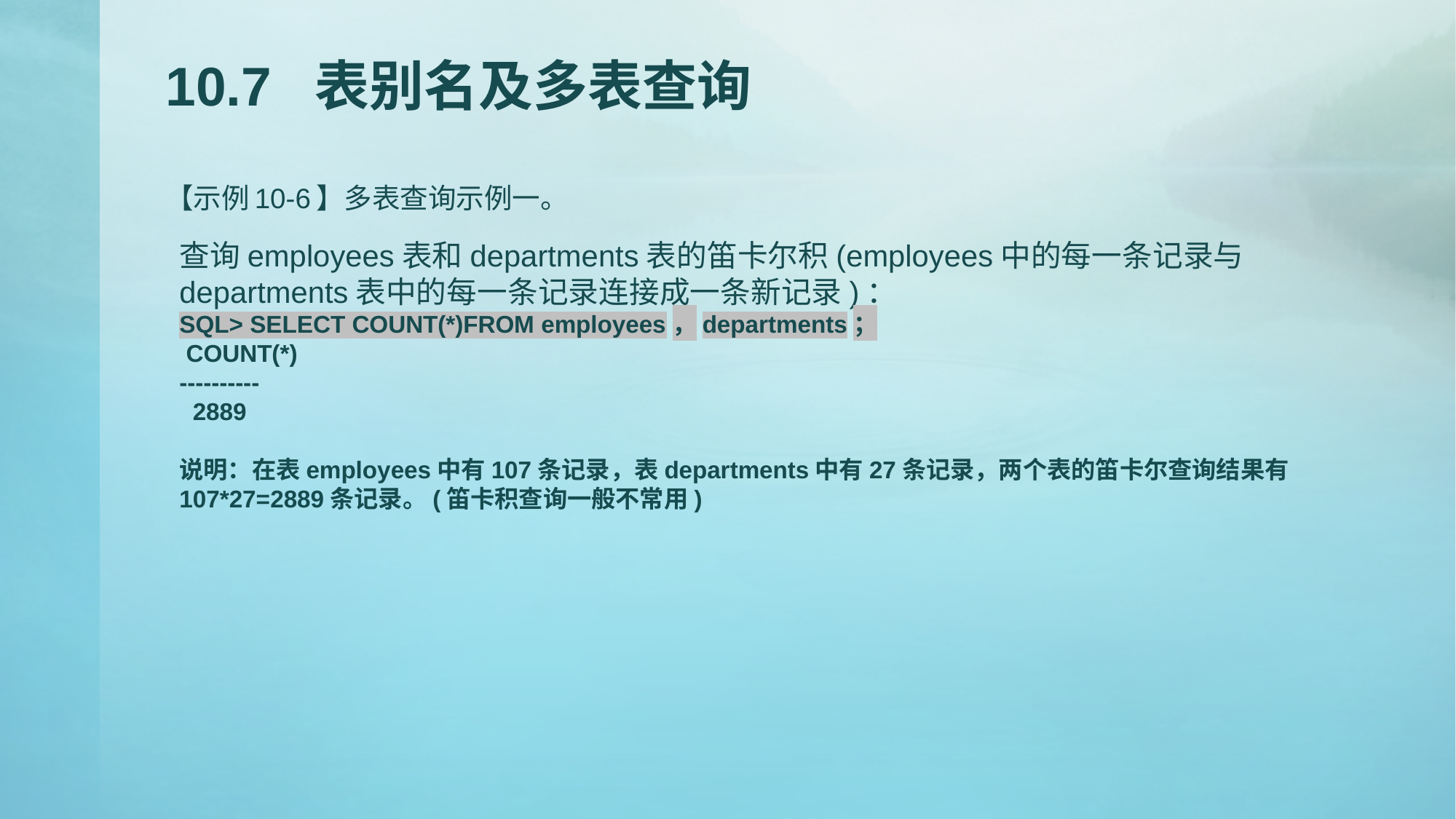

# 10.7  表别名及多表查询
【示例10-6】多表查询示例一。
查询employees表和departments表的笛卡尔积(employees中的每一条记录与departments表中的每一条记录连接成一条新记录)：
SQL> SELECT COUNT(*)FROM employees，departments；
 COUNT(*)
----------
  2889

说明：在表employees中有107条记录，表departments中有27条记录，两个表的笛卡尔查询结果有107*27=2889条记录。(笛卡积查询一般不常用)